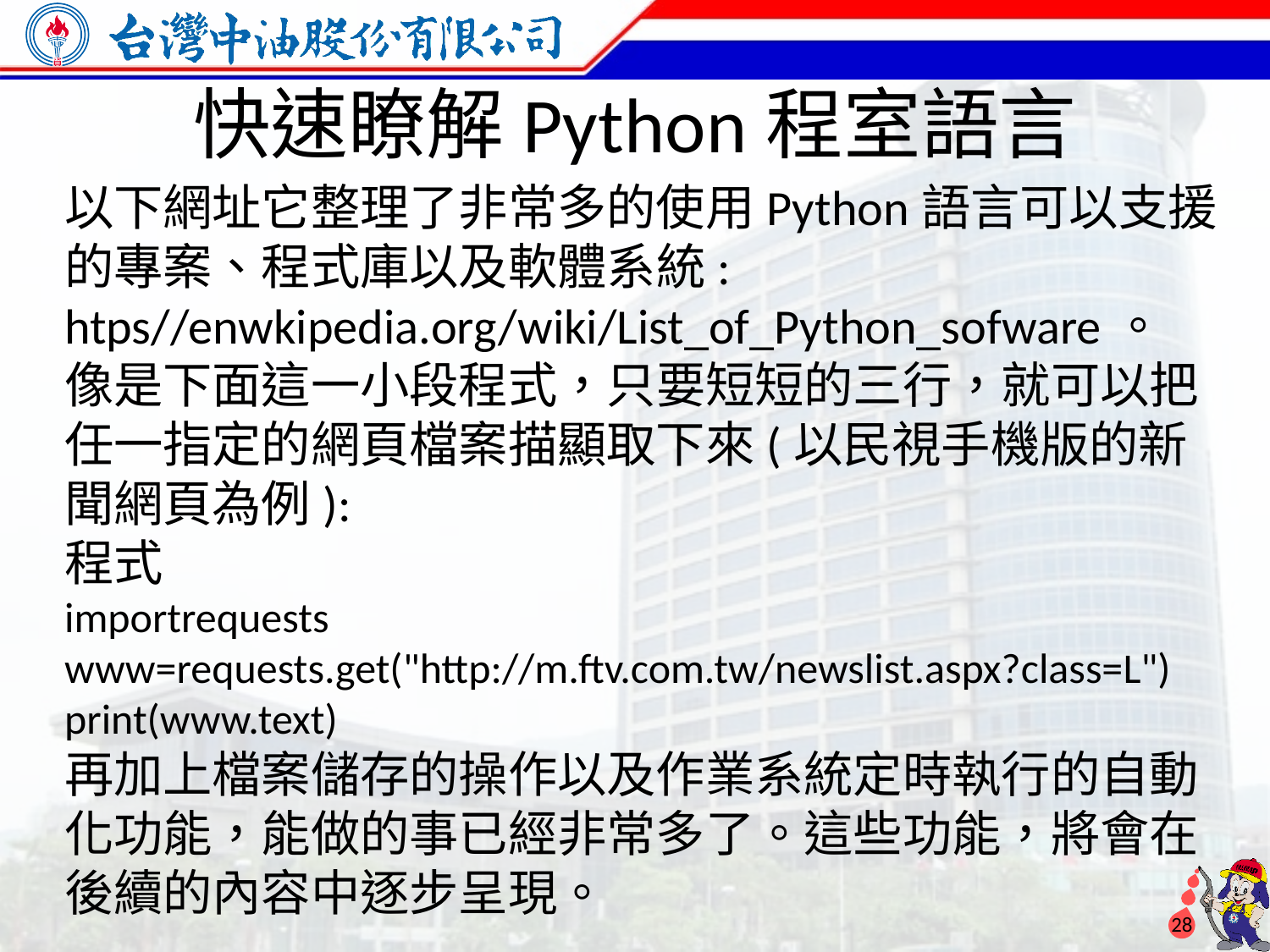

快速瞭解Python程室語言
以下網址它整理了非常多的使用Python語言可以支援的專案、程式庫以及軟體系統:
htps//enwkipedia.org/wiki/List_of_Python_sofware。
像是下面這一小段程式，只要短短的三行，就可以把任一指定的網頁檔案描顯取下來(以民視手機版的新聞網頁為例):
程式
importrequests
www=requests.get("http://m.ftv.com.tw/newslist.aspx?class=L")
print(www.text)
再加上檔案儲存的操作以及作業系統定時執行的自動化功能，能做的事已經非常多了。這些功能，將會在後續的內容中逐步呈現。

28